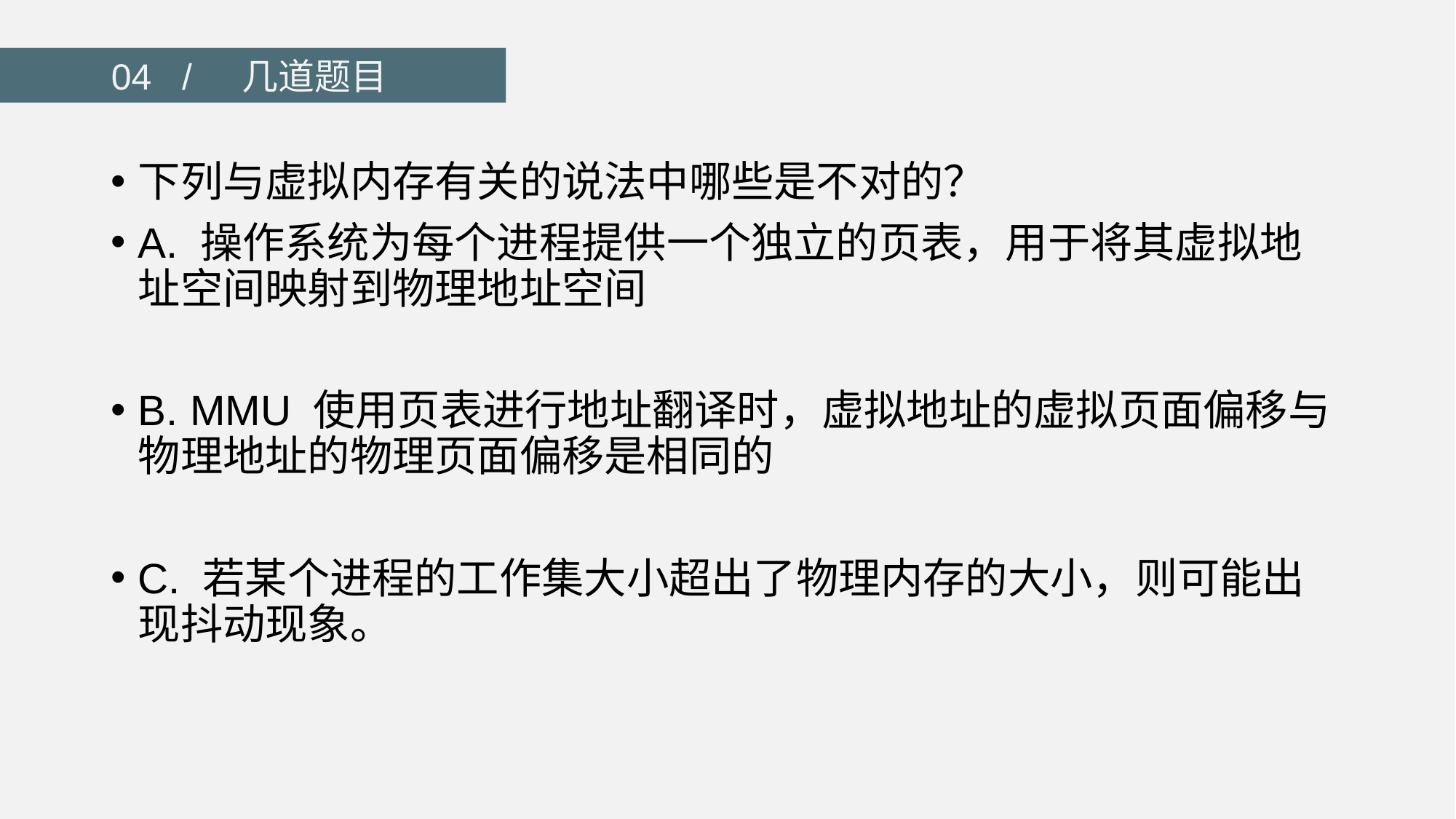

04   /    相关观点及总结
04   /    几道题目
下列与虚拟内存有关的说法中哪些是不对的？
A. 操作系统为每个进程提供一个独立的页表，用于将其虚拟地址空间映射到物理地址空间

B. MMU 使用页表进行地址翻译时，虚拟地址的虚拟页面偏移与物理地址的物理页面偏移是相同的

C. 若某个进程的工作集大小超出了物理内存的大小，则可能出现抖动现象。